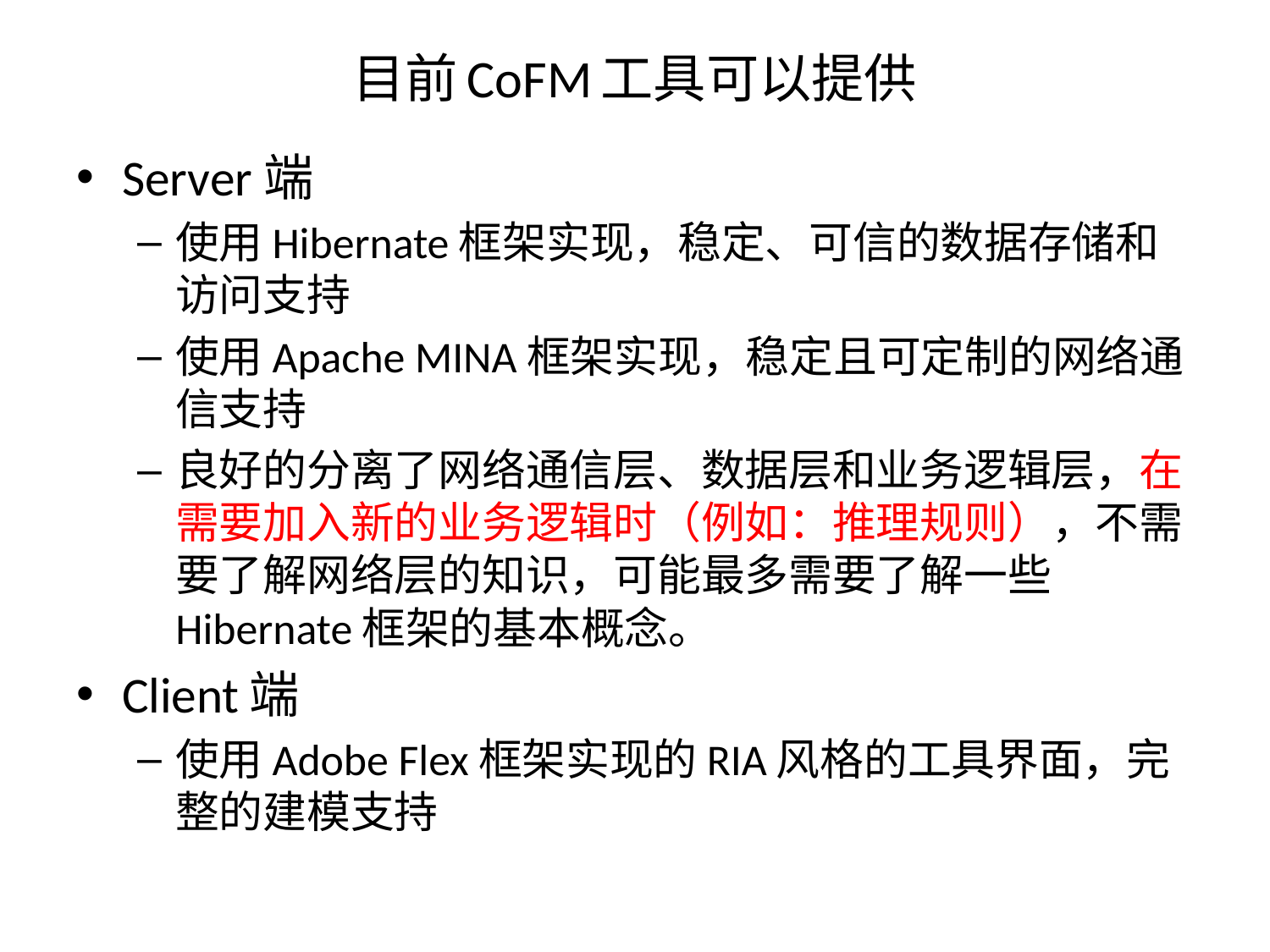

# 目前CoFM工具可以提供
Server端
使用Hibernate框架实现，稳定、可信的数据存储和访问支持
使用Apache MINA框架实现，稳定且可定制的网络通信支持
良好的分离了网络通信层、数据层和业务逻辑层，在需要加入新的业务逻辑时（例如：推理规则），不需要了解网络层的知识，可能最多需要了解一些Hibernate框架的基本概念。
Client端
使用Adobe Flex框架实现的RIA风格的工具界面，完整的建模支持